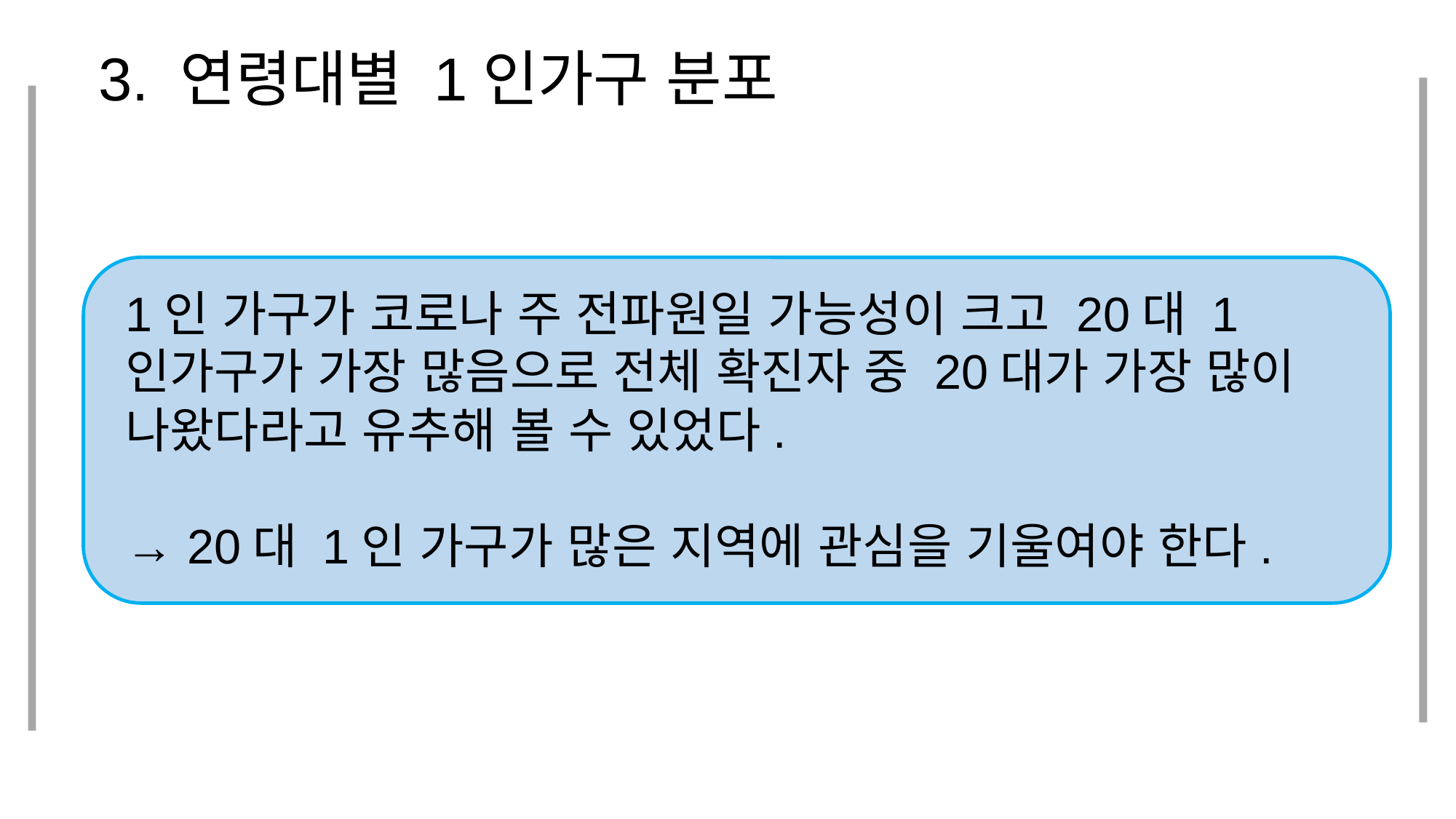

3. 연령대별 1인가구 분포

1인 가구가 코로나 주 전파원일 가능성이 크고 20대 1인가구가 가장 많음으로 전체 확진자 중 20대가 가장 많이 나왔다라고 유추해 볼 수 있었다.

→ 20대 1인 가구가 많은 지역에 관심을 기울여야 한다.